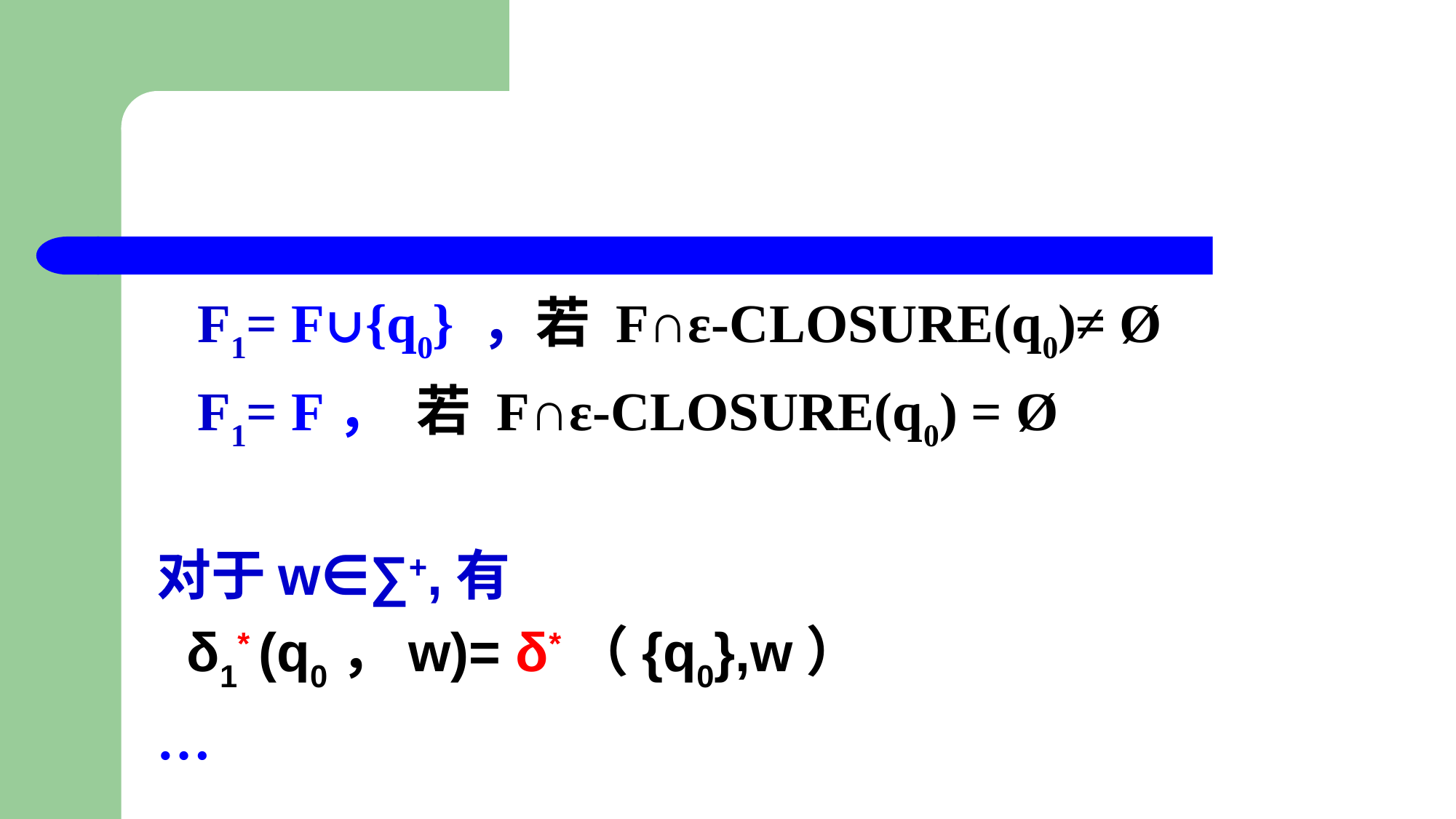

#
	F1= F∪{q0} ，若 F∩ε-CLOSURE(q0)≠ Ø
	F1= F，  若 F∩ε-CLOSURE(q0) = Ø

对于w∈∑+,有
  δ1* (q0，w)= δ*（{q0},w）
…